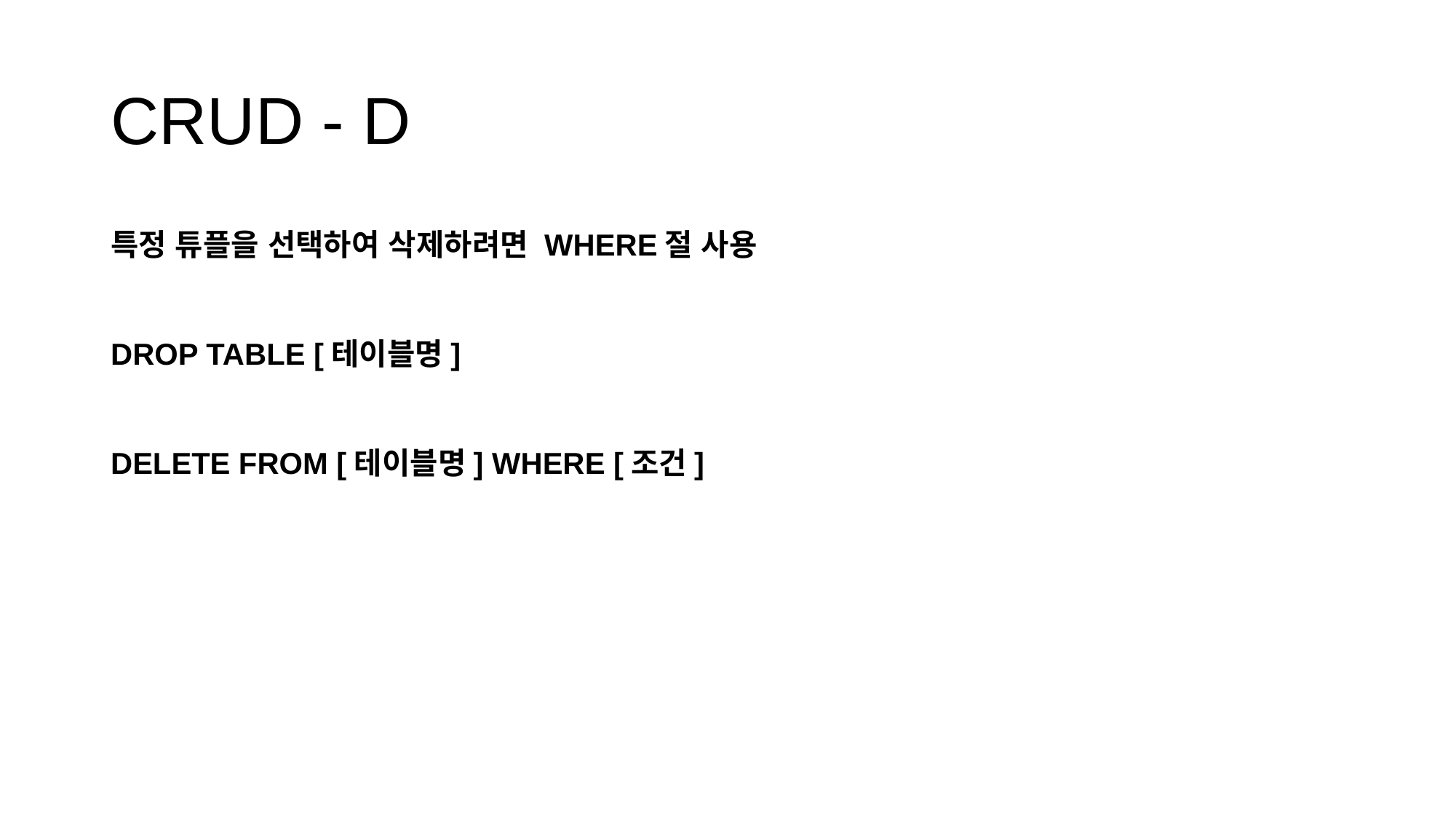

# CRUD - D
특정 튜플을 선택하여 삭제하려면 WHERE절 사용

DROP TABLE [테이블명]

DELETE FROM [테이블명] WHERE [조건]